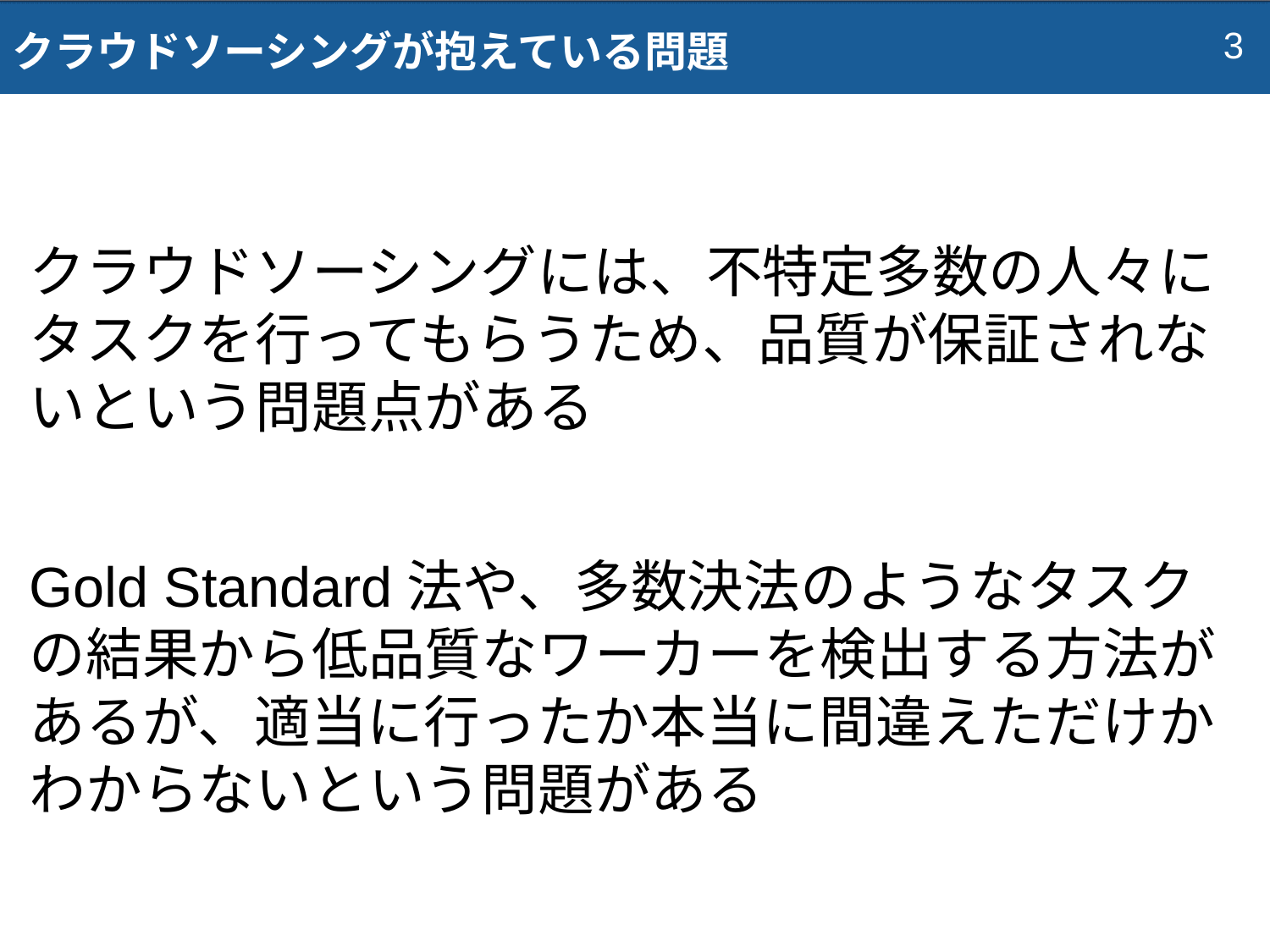

クラウドソーシングが抱えている問題
3
クラウドソーシングには、不特定多数の人々にタスクを行ってもらうため、品質が保証されないという問題点がある
Gold Standard法や、多数決法のようなタスクの結果から低品質なワーカーを検出する方法があるが、適当に行ったか本当に間違えただけかわからないという問題がある